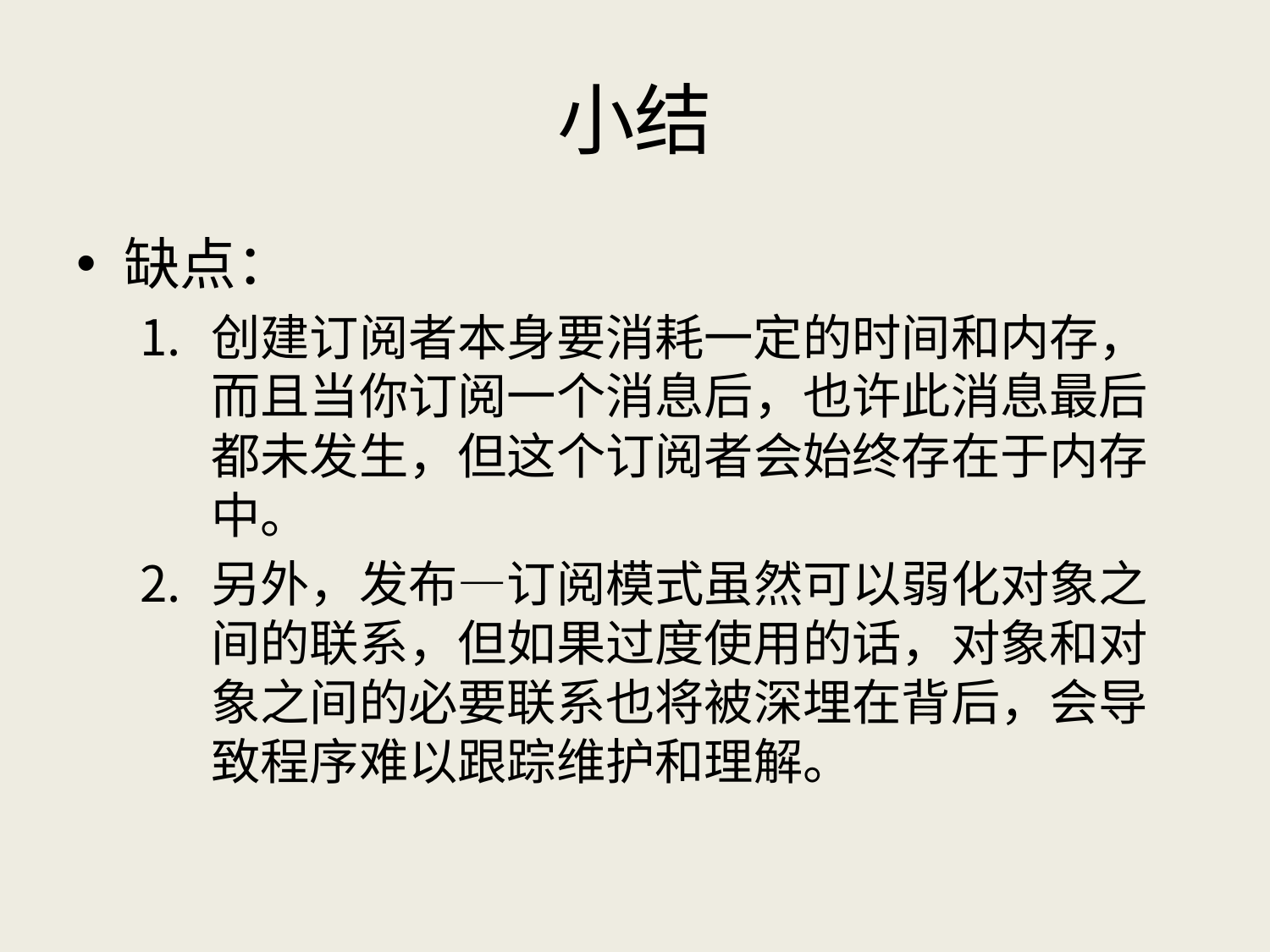

# 小结
缺点：
创建订阅者本身要消耗一定的时间和内存，而且当你订阅一个消息后，也许此消息最后都未发生，但这个订阅者会始终存在于内存中。
另外，发布—订阅模式虽然可以弱化对象之间的联系，但如果过度使用的话，对象和对象之间的必要联系也将被深埋在背后，会导致程序难以跟踪维护和理解。